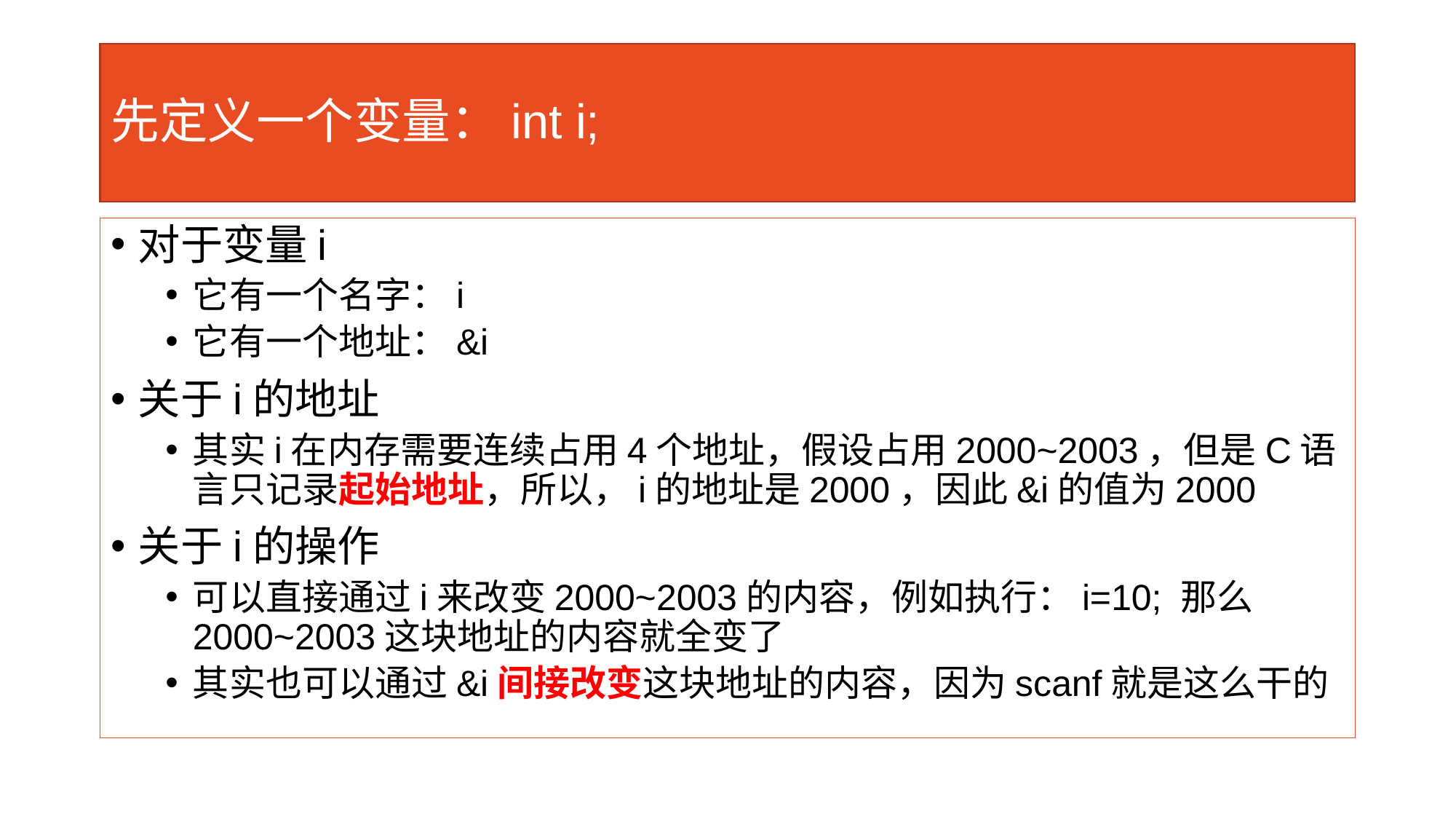

# 先定义一个变量：int i;
对于变量i
它有一个名字：i
它有一个地址：&i
关于i的地址
其实i在内存需要连续占用4个地址，假设占用2000~2003，但是C语言只记录起始地址，所以，i的地址是2000，因此&i的值为2000
关于i的操作
可以直接通过i来改变2000~2003的内容，例如执行：i=10; 那么2000~2003这块地址的内容就全变了
其实也可以通过&i间接改变这块地址的内容，因为scanf就是这么干的